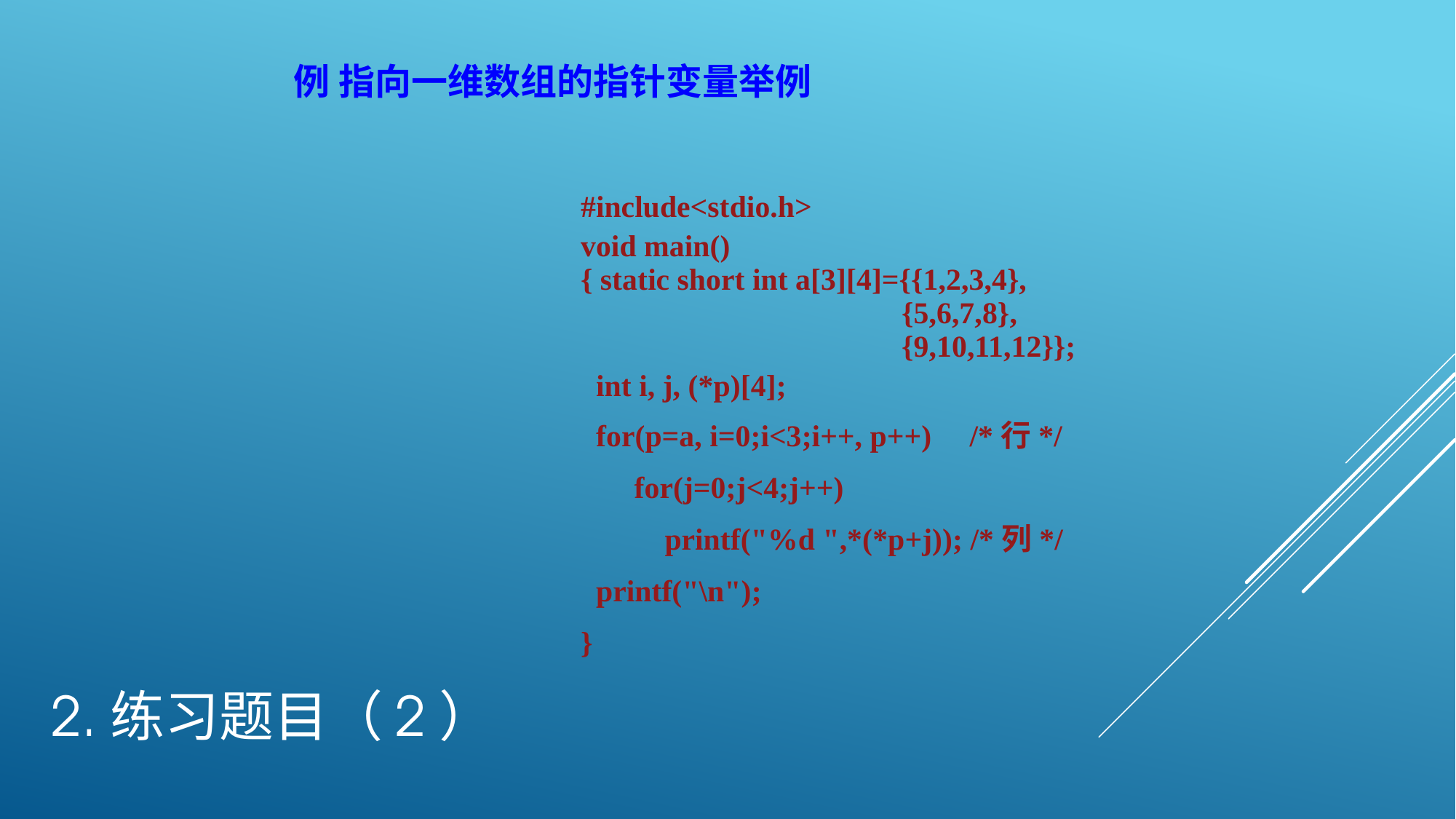

# 例 指向一维数组的指针变量举例
#include<stdio.h>
void main()
{ static short int a[3][4]={{1,2,3,4},
                                          {5,6,7,8},
                                          {9,10,11,12}};
  int i, j, (*p)[4];
  for(p=a, i=0;i<3;i++, p++)     /*行*/
       for(j=0;j<4;j++)
           printf("%d ",*(*p+j)); /*列*/
  printf("\n");
}
2.练习题目（2）